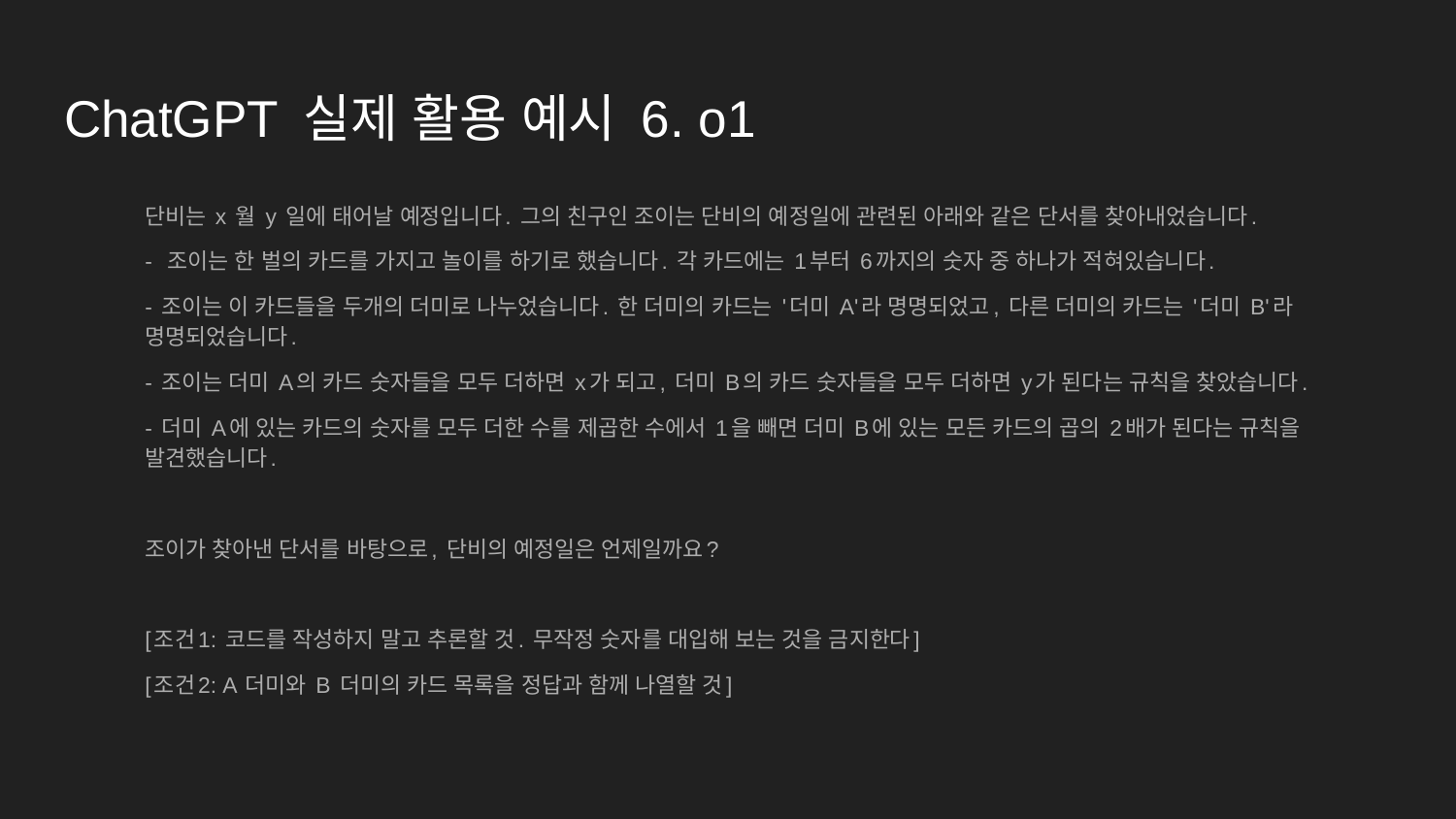

# ChatGPT 실제 활용 예시 6. o1
단비는 x 월 y 일에 태어날 예정입니다. 그의 친구인 조이는 단비의 예정일에 관련된 아래와 같은 단서를 찾아내었습니다.
-  조이는 한 벌의 카드를 가지고 놀이를 하기로 했습니다. 각 카드에는 1부터 6까지의 숫자 중 하나가 적혀있습니다.
- 조이는 이 카드들을 두개의 더미로 나누었습니다. 한 더미의 카드는 '더미 A'라 명명되었고, 다른 더미의 카드는 '더미 B'라 명명되었습니다.
- 조이는 더미 A의 카드 숫자들을 모두 더하면 x가 되고, 더미 B의 카드 숫자들을 모두 더하면 y가 된다는 규칙을 찾았습니다.
- 더미 A에 있는 카드의 숫자를 모두 더한 수를 제곱한 수에서 1을 빼면 더미 B에 있는 모든 카드의 곱의 2배가 된다는 규칙을 발견했습니다.

조이가 찾아낸 단서를 바탕으로, 단비의 예정일은 언제일까요?

[조건1: 코드를 작성하지 말고 추론할 것. 무작정 숫자를 대입해 보는 것을 금지한다]
[조건2: A 더미와 B 더미의 카드 목록을 정답과 함께 나열할 것]